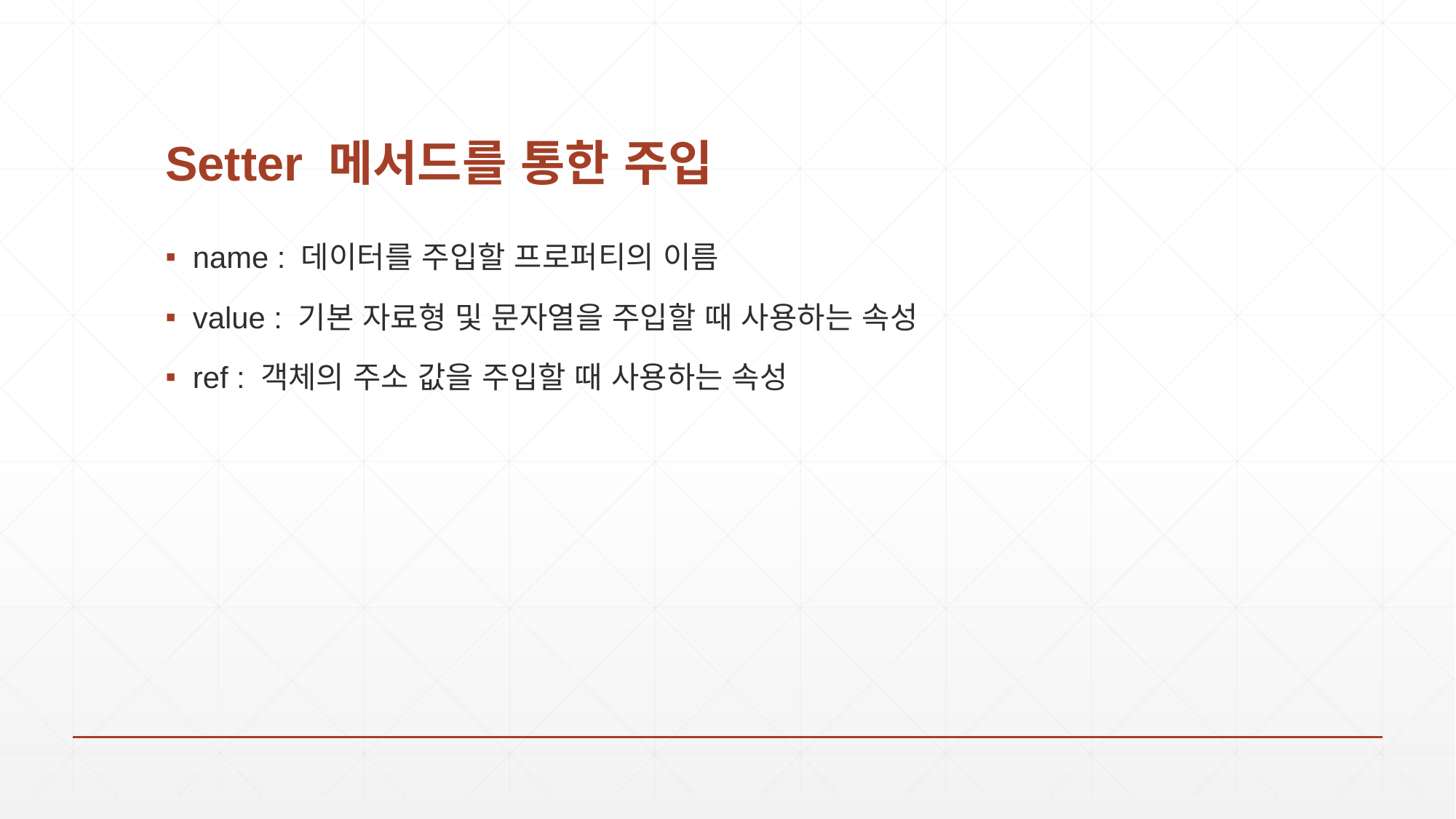

# Setter 메서드를 통한 주입
name : 데이터를 주입할 프로퍼티의 이름
value : 기본 자료형 및 문자열을 주입할 때 사용하는 속성
ref : 객체의 주소 값을 주입할 때 사용하는 속성